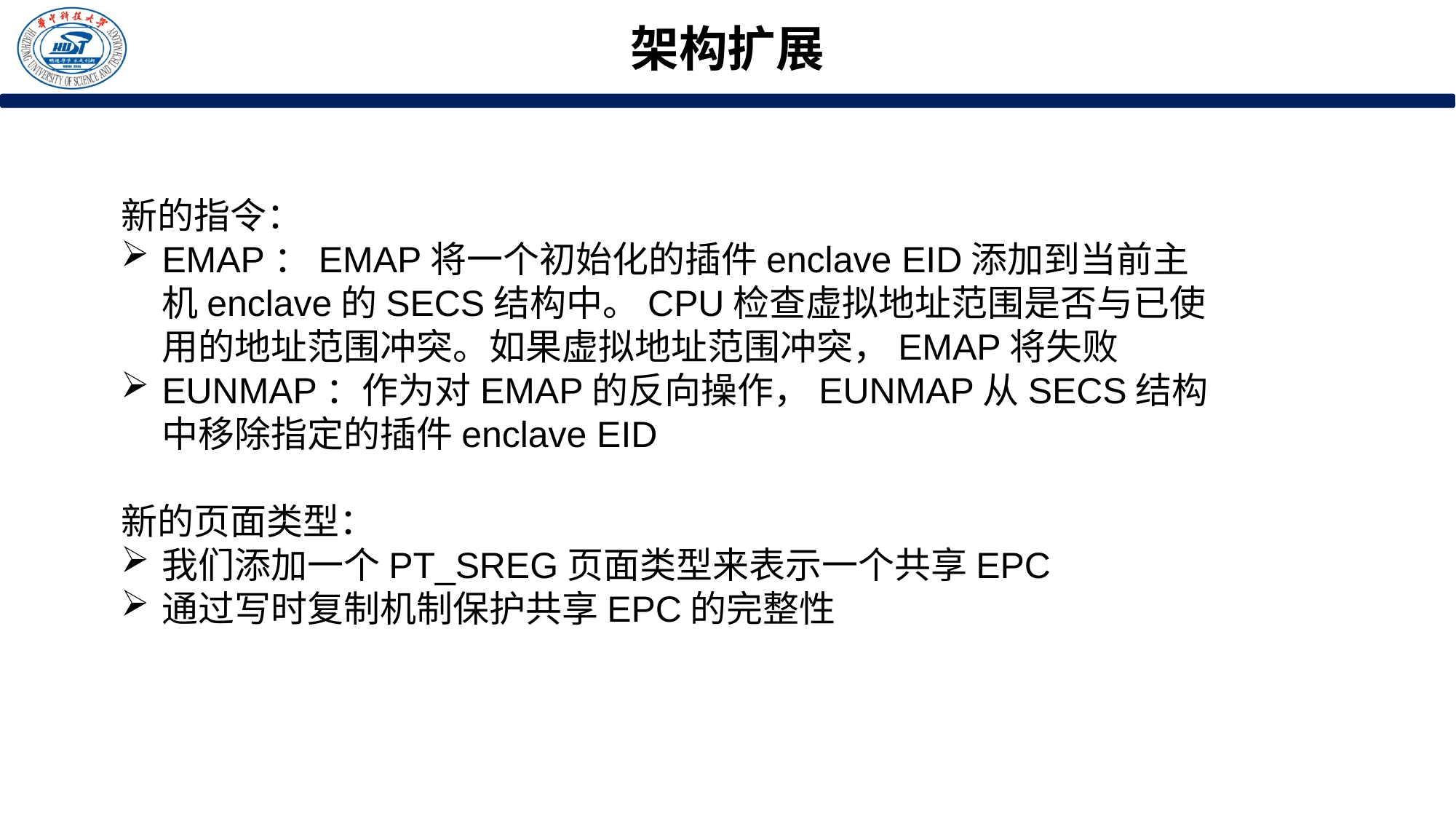

架构扩展
新的指令：
EMAP：EMAP将⼀个初始化的插件enclave EID添加到当前主机enclave的SECS结构中。CPU检查虚拟地址范围是否与已使⽤的地址范围冲突。如果虚拟地址范围冲突，EMAP将失败
EUNMAP：作为对EMAP的反向操作，EUNMAP从SECS结构中移除指定的插件enclave EID

新的页面类型：
我们添加⼀个PT_SREG⻚⾯类型来表示⼀个共享EPC
通过写时复制机制保护共享EPC的完整性